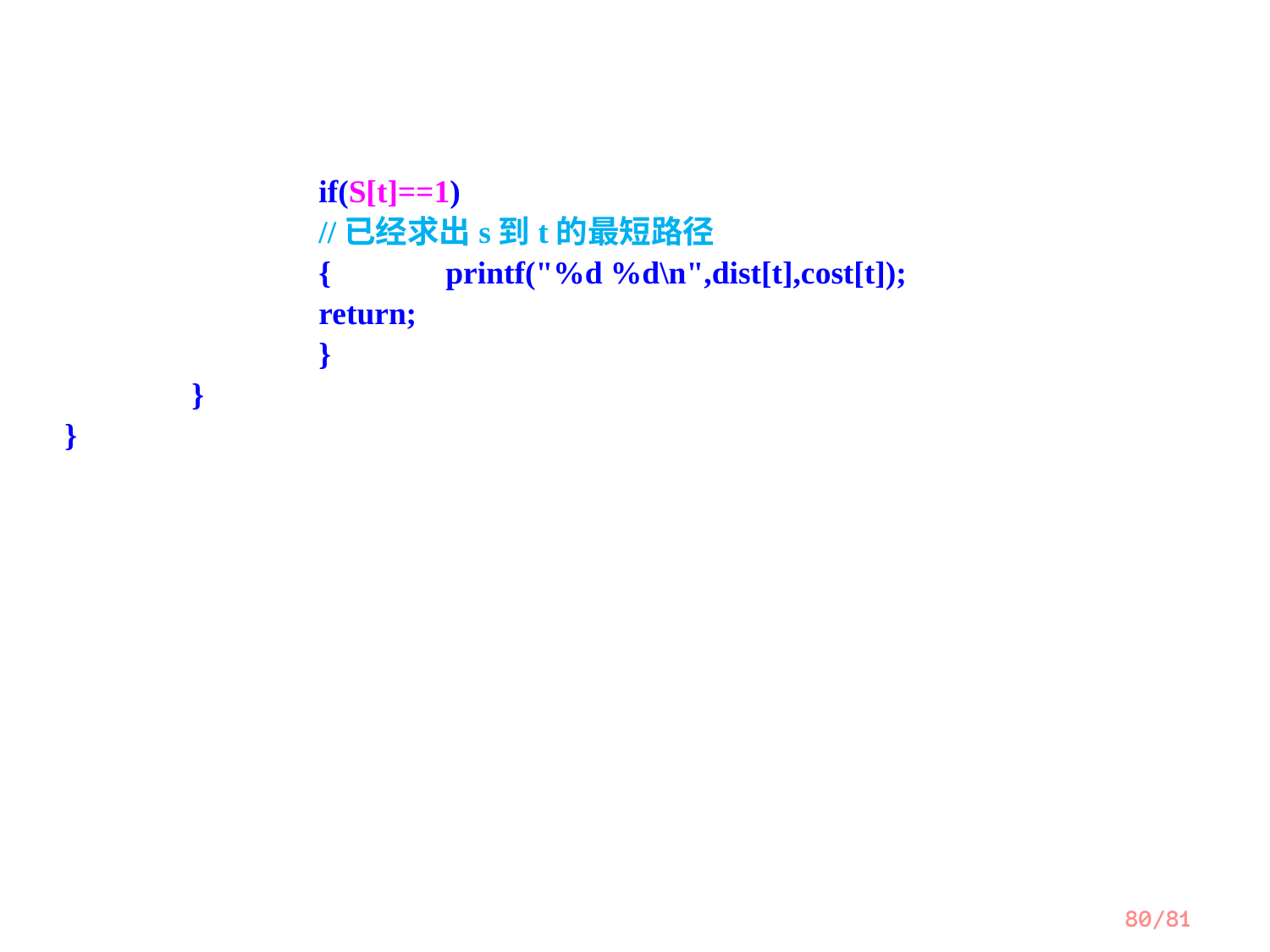

if(S[t]==1)								//已经求出s到t的最短路径
    		{	printf("%d %d\n",dist[t],cost[t]);
       		return;
    		}
 	}
}
80/81